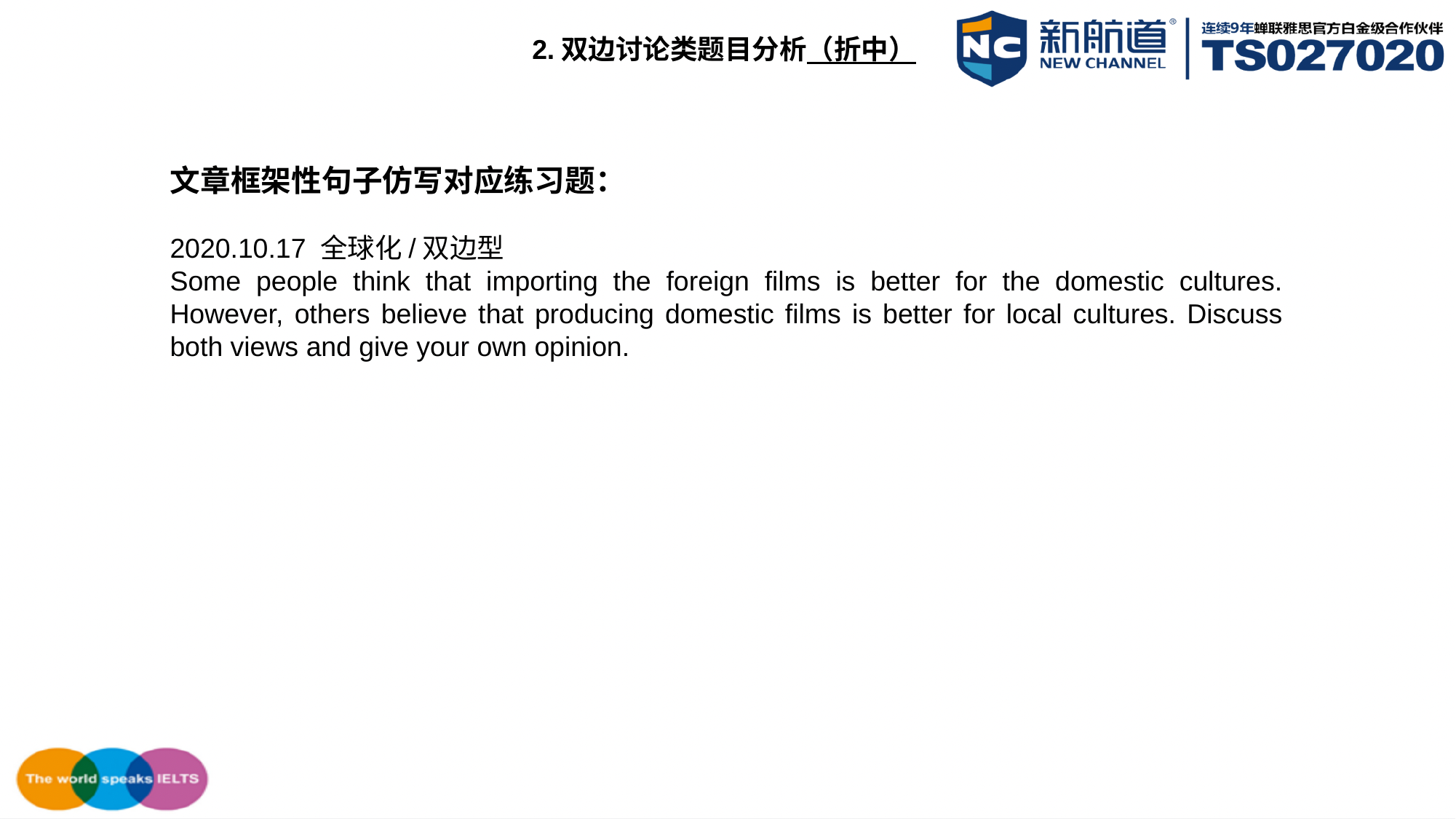

2.双边讨论类题目分析（折中）
文章框架性句子仿写对应练习题：

2020.10.17 全球化/双边型
Some people think that importing the foreign films is better for the domestic cultures. However, others believe that producing domestic films is better for local cultures. Discuss both views and give your own opinion.